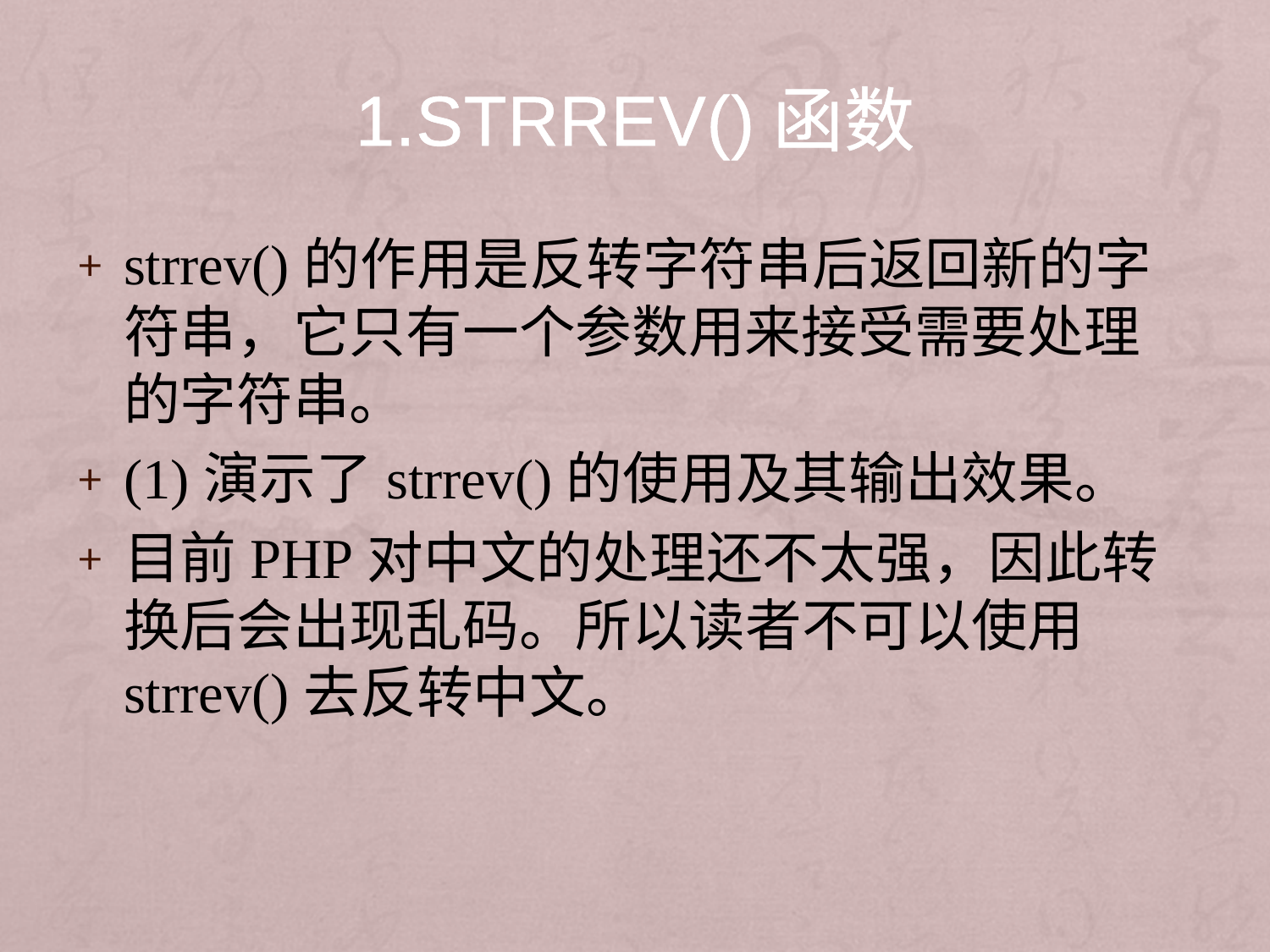

# 1.strrev()函数
strrev()的作用是反转字符串后返回新的字符串，它只有一个参数用来接受需要处理的字符串。
(1)演示了strrev()的使用及其输出效果。
目前PHP对中文的处理还不太强，因此转换后会出现乱码。所以读者不可以使用strrev()去反转中文。